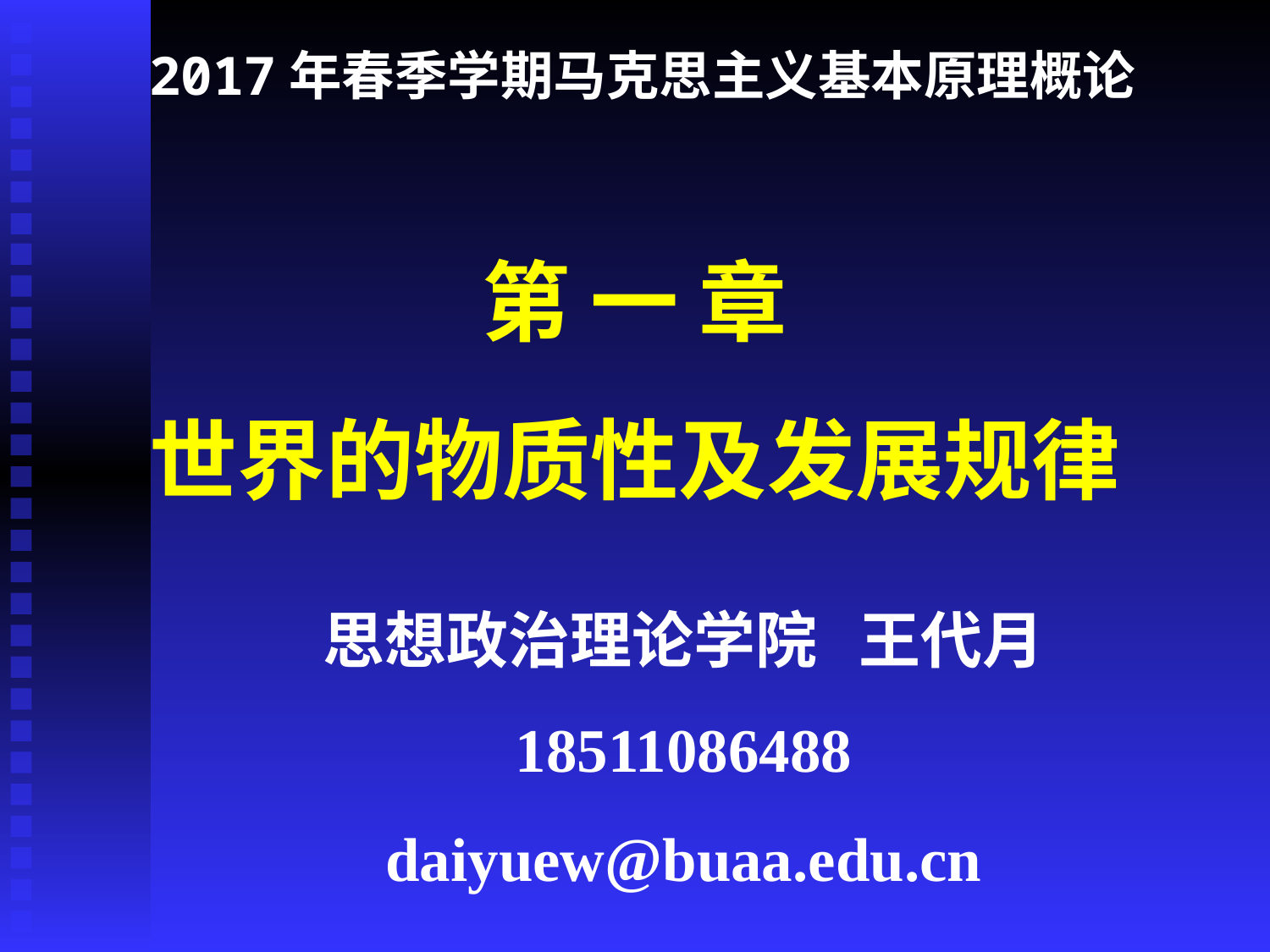

2017年春季学期马克思主义基本原理概论
# 第 一 章 世界的物质性及发展规律
思想政治理论学院   王代月
18511086488
daiyuew@buaa.edu.cn